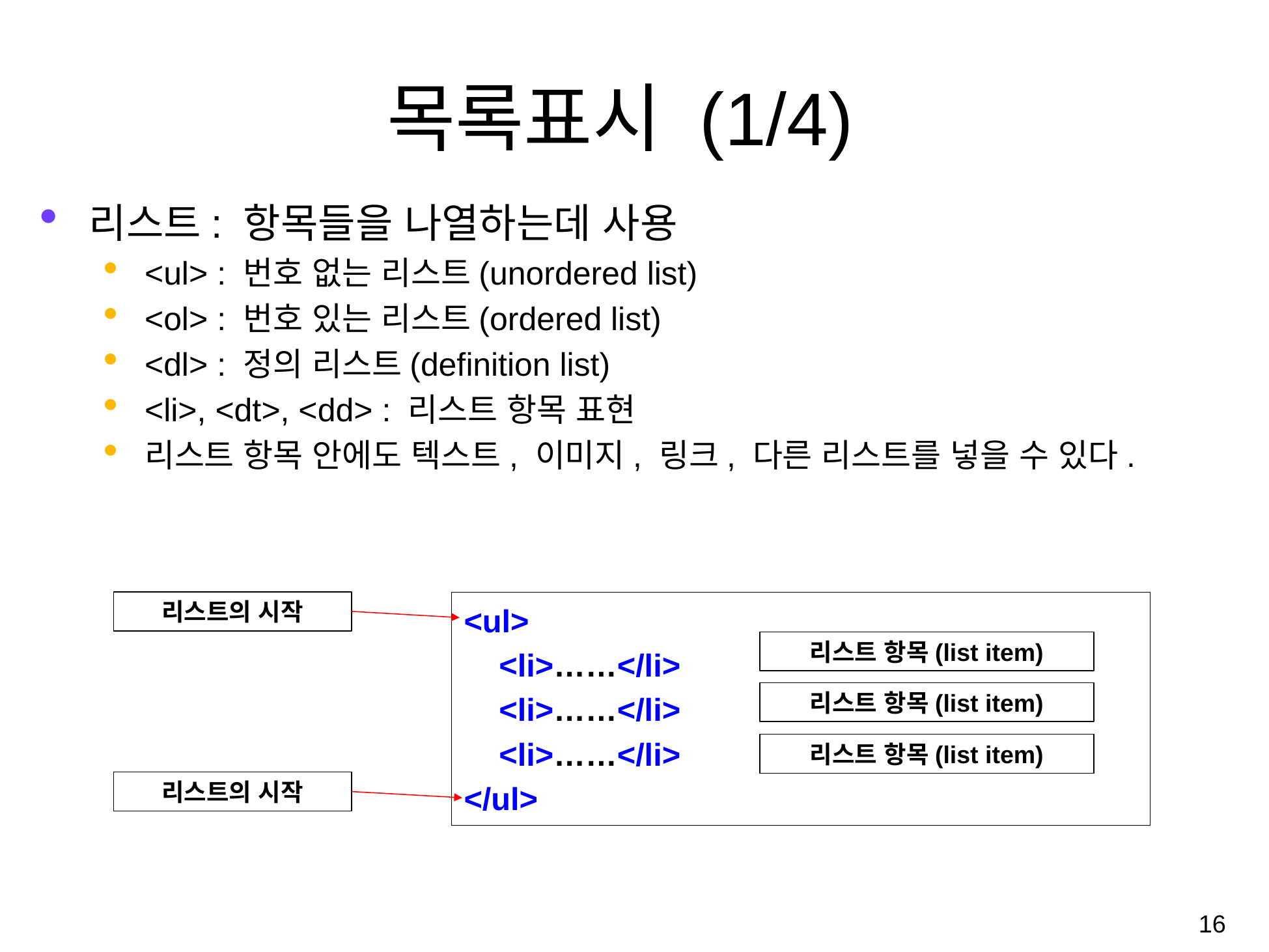

# 목록표시 (1/4)
리스트: 항목들을 나열하는데 사용
<ul> : 번호 없는 리스트(unordered list)
<ol> : 번호 있는 리스트(ordered list)
<dl> : 정의 리스트(definition list)
<li>, <dt>, <dd> : 리스트 항목 표현
리스트 항목 안에도 텍스트, 이미지, 링크, 다른 리스트를 넣을 수 있다.
리스트의 시작
<ul>
    <li>……</li>
    <li>……</li>
    <li>……</li>
</ul>
리스트 항목(list item)
리스트 항목(list item)
리스트 항목(list item)
리스트의 시작
16